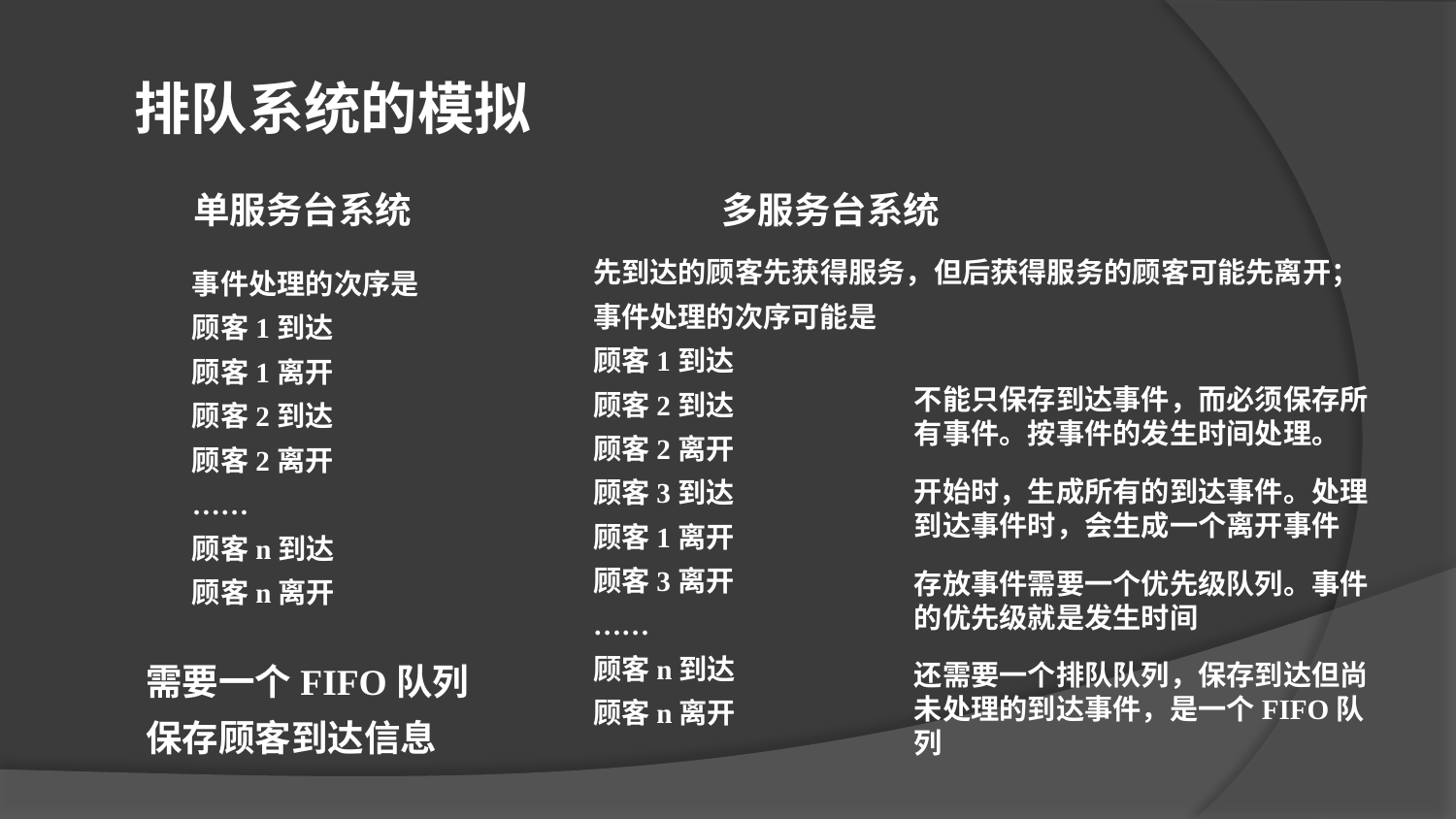

排队系统的模拟
单服务台系统
多服务台系统
先到达的顾客先获得服务，但后获得服务的顾客可能先离开；
事件处理的次序可能是
顾客1到达
顾客2到达
顾客2离开
顾客3到达
顾客1离开
顾客3离开
……
顾客n到达
顾客n离开
事件处理的次序是
顾客1到达
顾客1离开
顾客2到达
顾客2离开
……
顾客n到达
顾客n离开
不能只保存到达事件，而必须保存所有事件。按事件的发生时间处理。
开始时，生成所有的到达事件。处理到达事件时，会生成一个离开事件
存放事件需要一个优先级队列。事件的优先级就是发生时间
需要一个FIFO队列
保存顾客到达信息
还需要一个排队队列，保存到达但尚未处理的到达事件，是一个FIFO队列